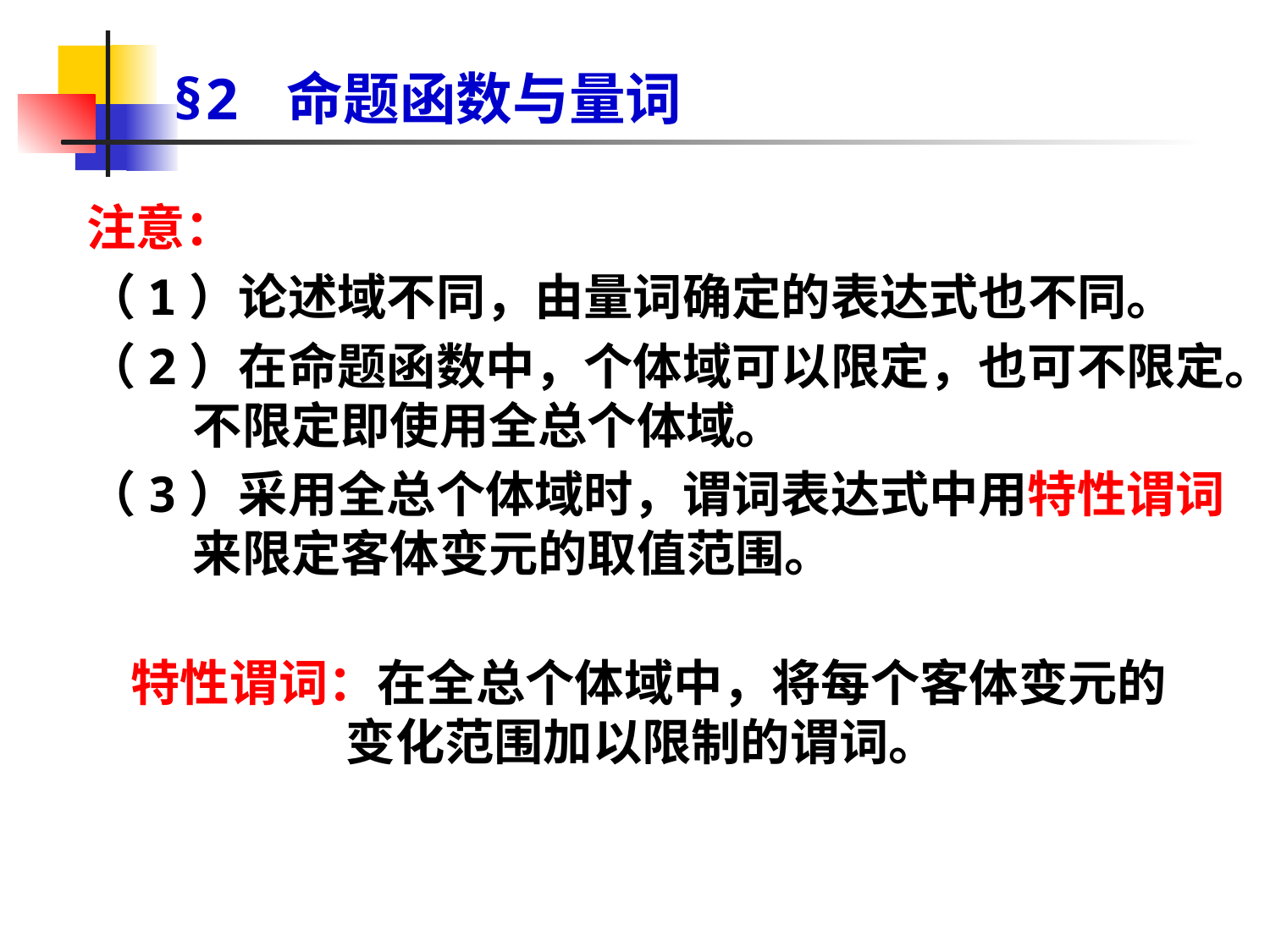

# §2 命题函数与量词
注意：
（1）论述域不同，由量词确定的表达式也不同。
（2）在命题函数中，个体域可以限定，也可不限定。不限定即使用全总个体域。
（3）采用全总个体域时，谓词表达式中用特性谓词来限定客体变元的取值范围。
 特性谓词：在全总个体域中，将每个客体变元的变化范围加以限制的谓词。
27